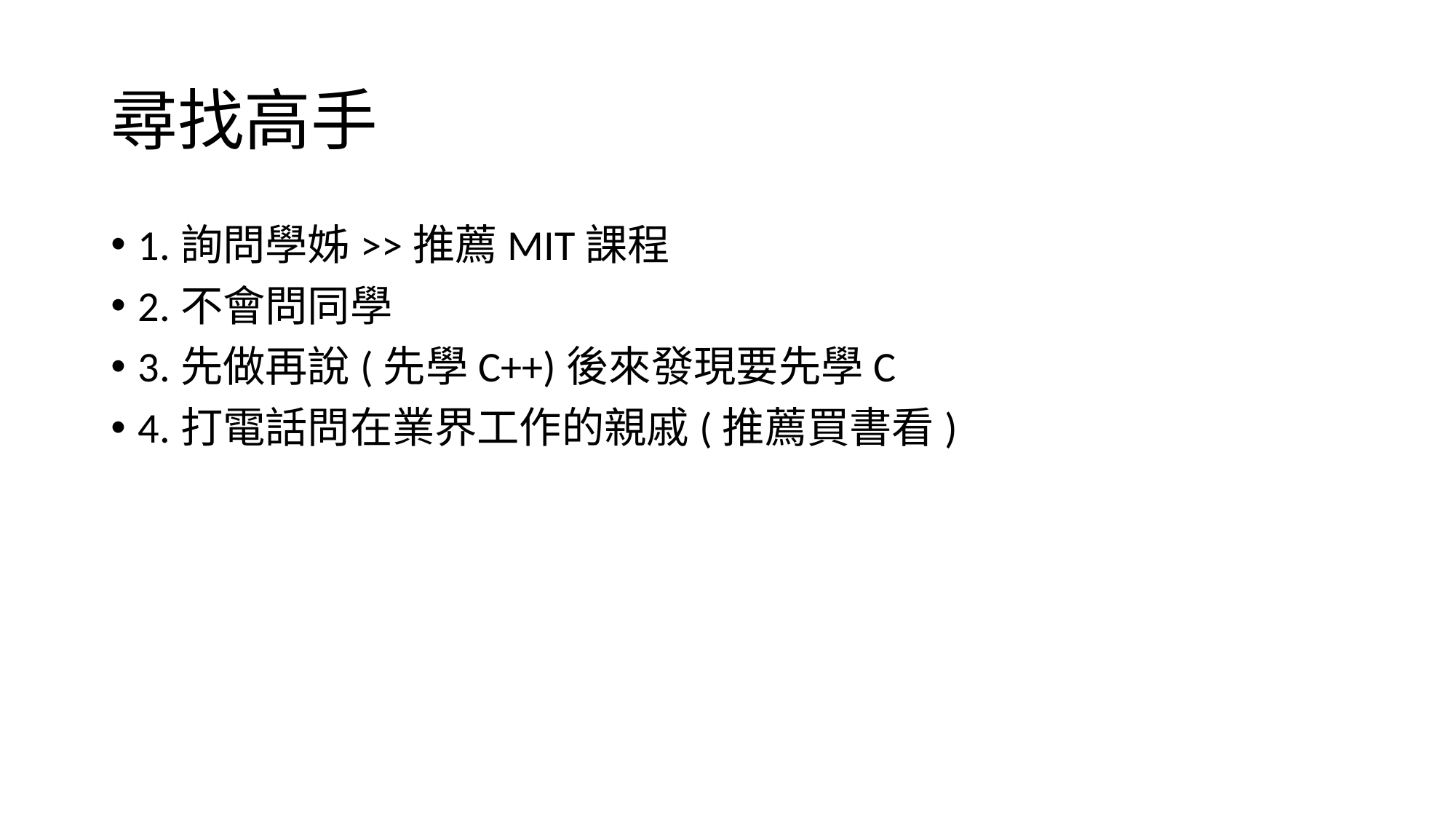

# 尋找高手
1.詢問學姊>>推薦MIT課程
2.不會問同學
3.先做再說(先學C++)後來發現要先學C
4.打電話問在業界工作的親戚(推薦買書看)